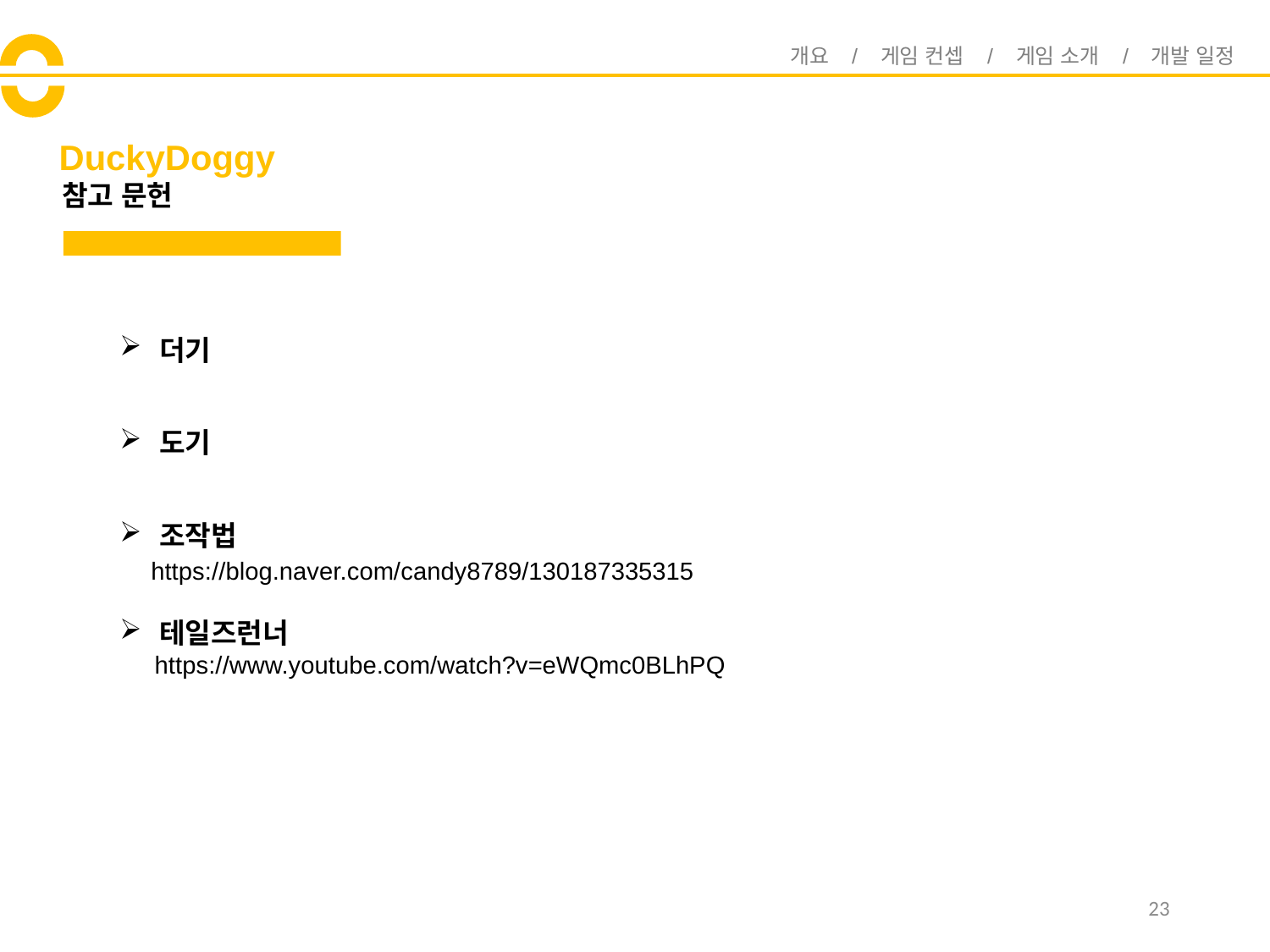

개요   /   게임 컨셉   /   게임 소개   /   개발 일정

# DuckyDoggy
참고 문헌

더기

도기

조작법
    https://blog.naver.com/candy8789/130187335315

테일즈런너
     https://www.youtube.com/watch?v=eWQmc0BLhPQ

23